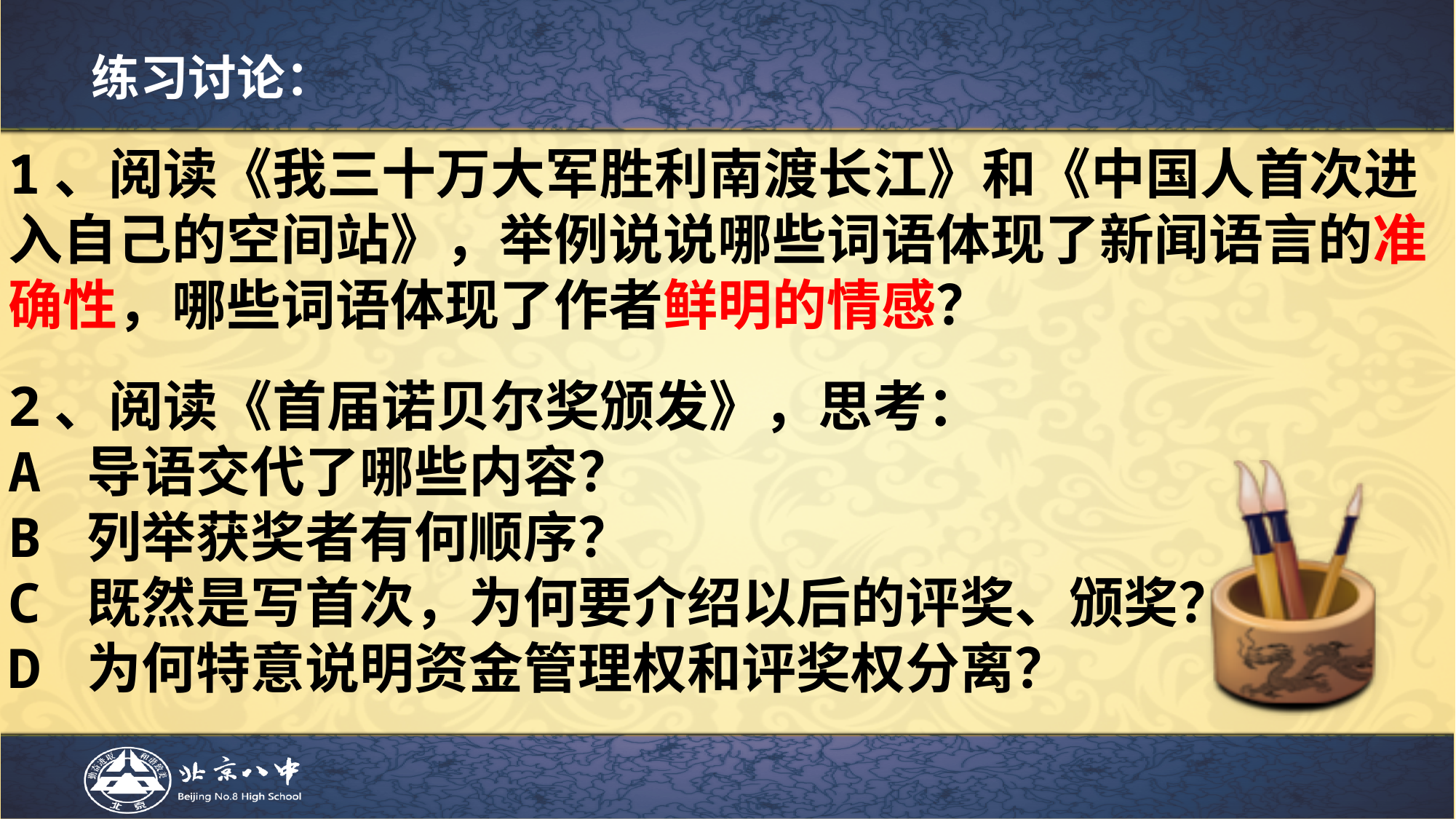

练习讨论：
1、阅读《我三十万大军胜利南渡长江》和《中国人首次进入自己的空间站》，举例说说哪些词语体现了新闻语言的准确性，哪些词语体现了作者鲜明的情感？
2、阅读《首届诺贝尔奖颁发》，思考：
A 导语交代了哪些内容？
B 列举获奖者有何顺序？
C 既然是写首次，为何要介绍以后的评奖、颁奖？
D 为何特意说明资金管理权和评奖权分离？